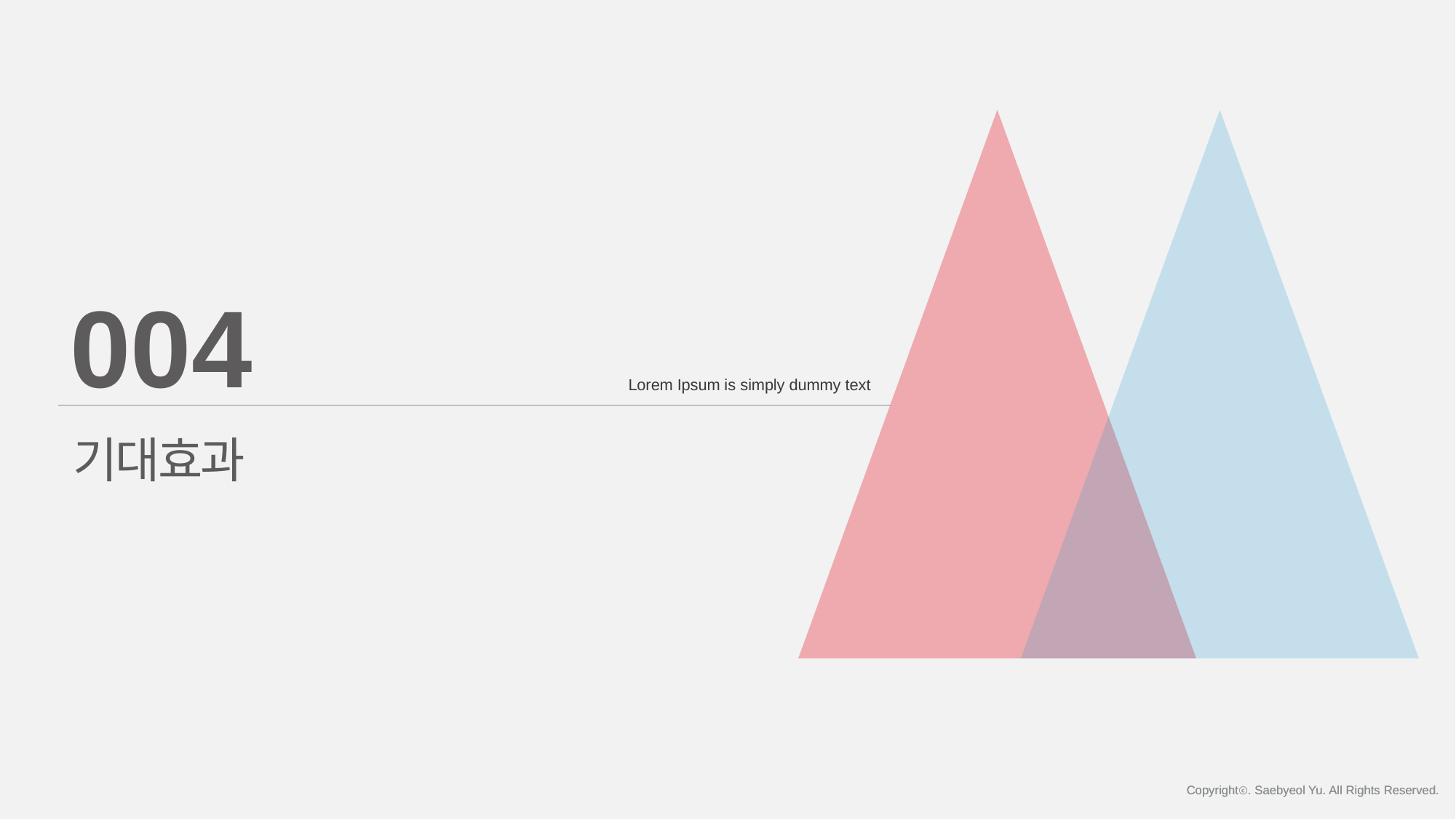

004
Lorem Ipsum is simply dummy text
기대효과
Copyrightⓒ. Saebyeol Yu. All Rights Reserved.